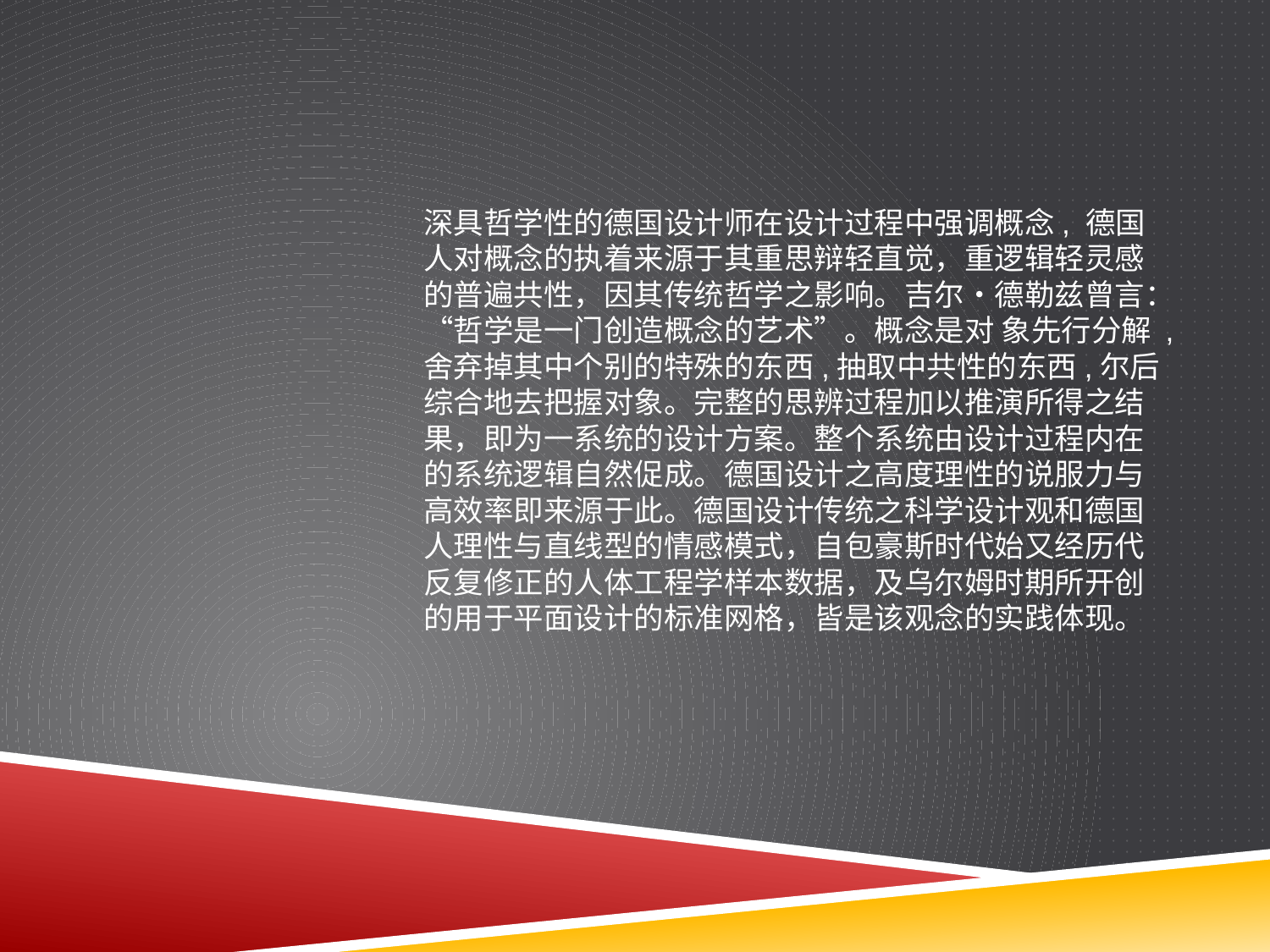

深具哲学性的德国设计师在设计过程中强调概念, 德国人对概念的执着来源于其重思辩轻直觉，重逻辑轻灵感的普遍共性，因其传统哲学之影响。吉尔•德勒兹曾言：“哲学是一门创造概念的艺术”。概念是对 象先行分解 ,舍弃掉其中个别的特殊的东西,抽取中共性的东西,尔后综合地去把握对象。完整的思辨过程加以推演所得之结果，即为一系统的设计方案。整个系统由设计过程内在的系统逻辑自然促成。德国设计之高度理性的说服力与高效率即来源于此。德国设计传统之科学设计观和德国人理性与直线型的情感模式，自包豪斯时代始又经历代反复修正的人体工程学样本数据，及乌尔姆时期所开创的用于平面设计的标准网格，皆是该观念的实践体现。